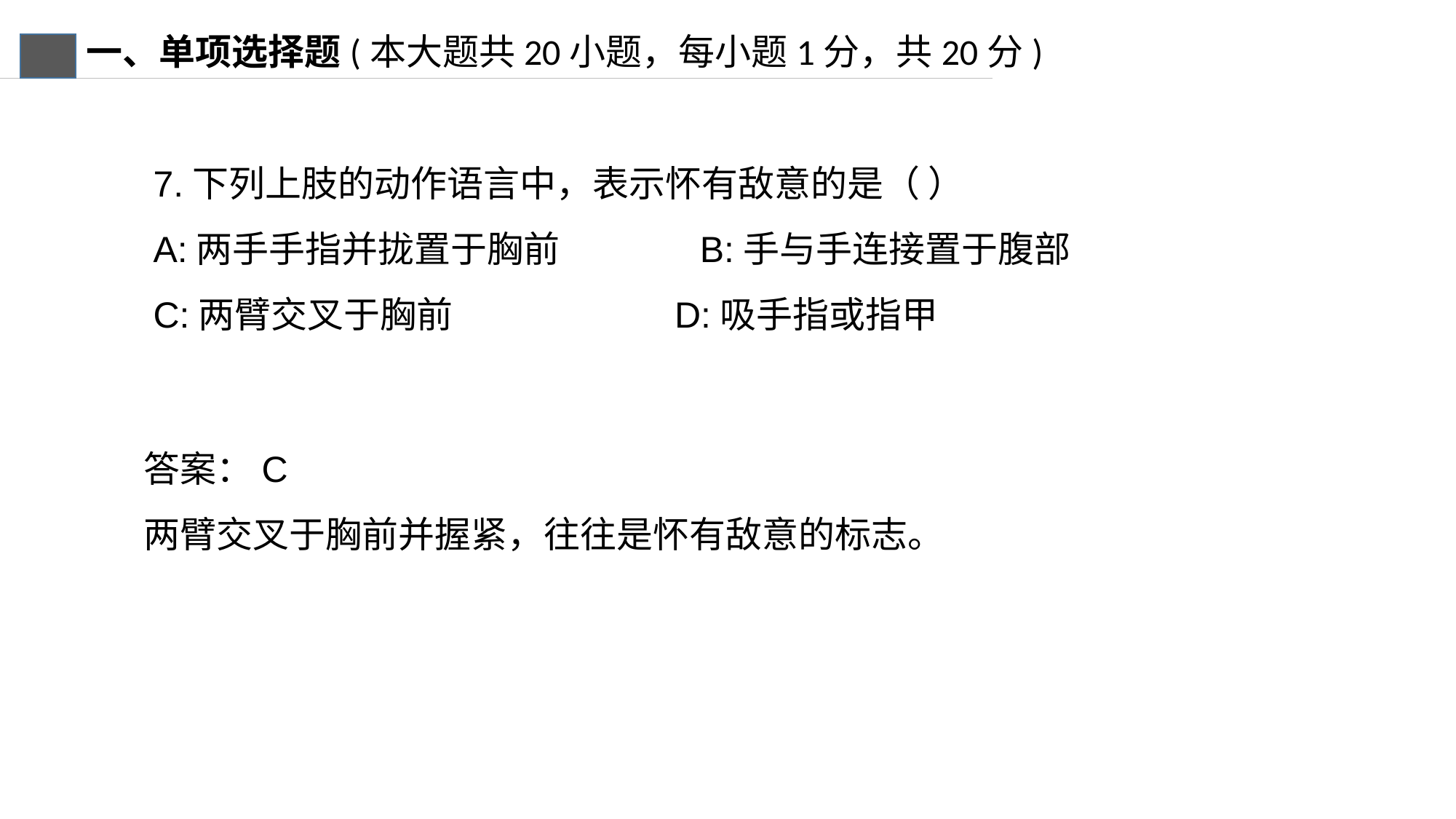

一、单项选择题(本大题共20小题，每小题1分，共20分)

7.下列上肢的动作语言中，表示怀有敌意的是（ ）
A:两手手指并拢置于胸前                B:手与手连接置于腹部
C:两臂交叉于胸前                          D:吸手指或指甲
答案：C
两臂交叉于胸前并握紧，往往是怀有敌意的标志。